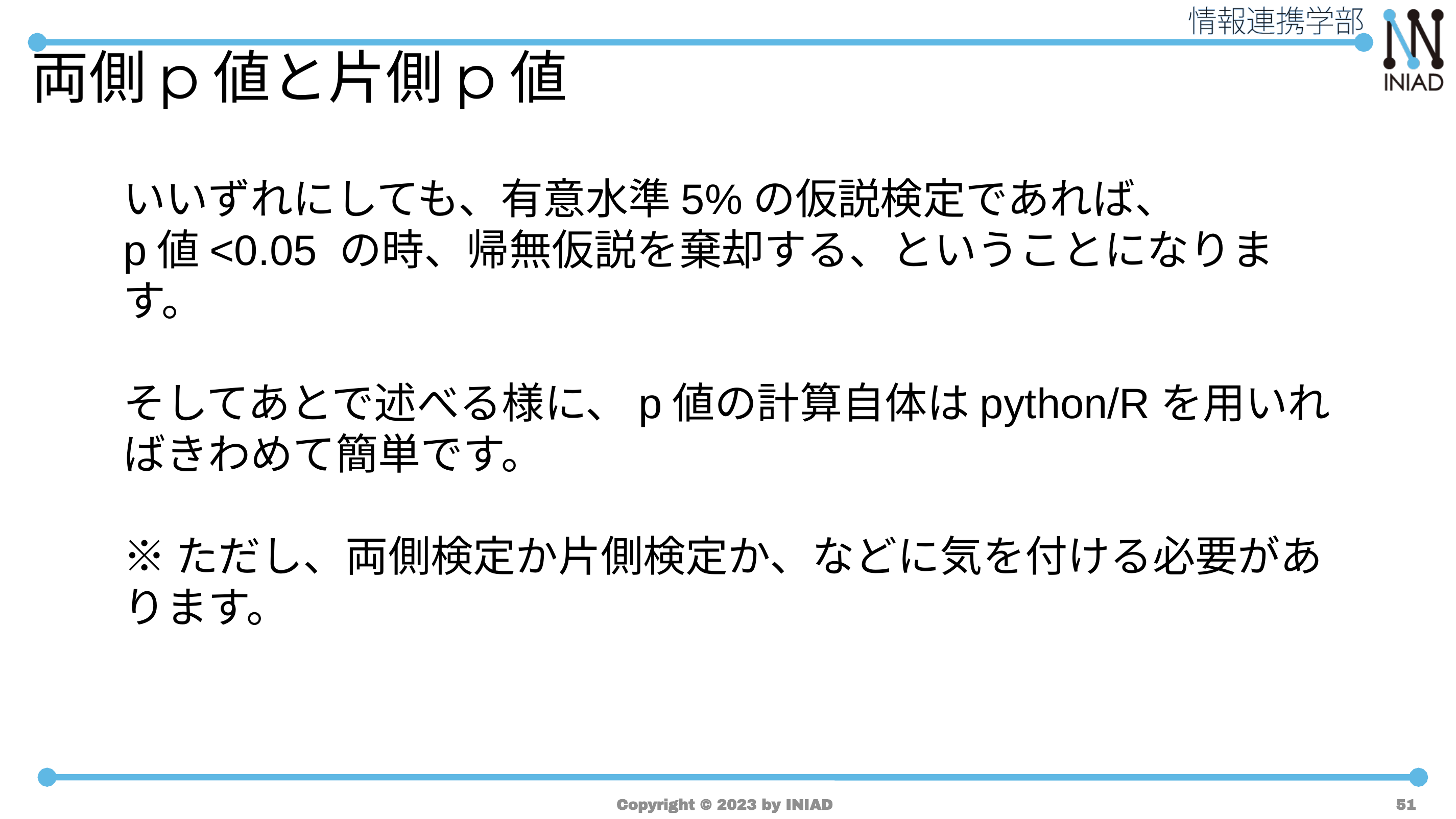

# 両側p値と片側p値
いいずれにしても、有意水準5%の仮説検定であれば、
p値<0.05 の時、帰無仮説を棄却する、ということになります。

そしてあとで述べる様に、p値の計算自体はpython/Rを用いればきわめて簡単です。

※ただし、両側検定か片側検定か、などに気を付ける必要があります。
Copyright © 2023 by INIAD
51